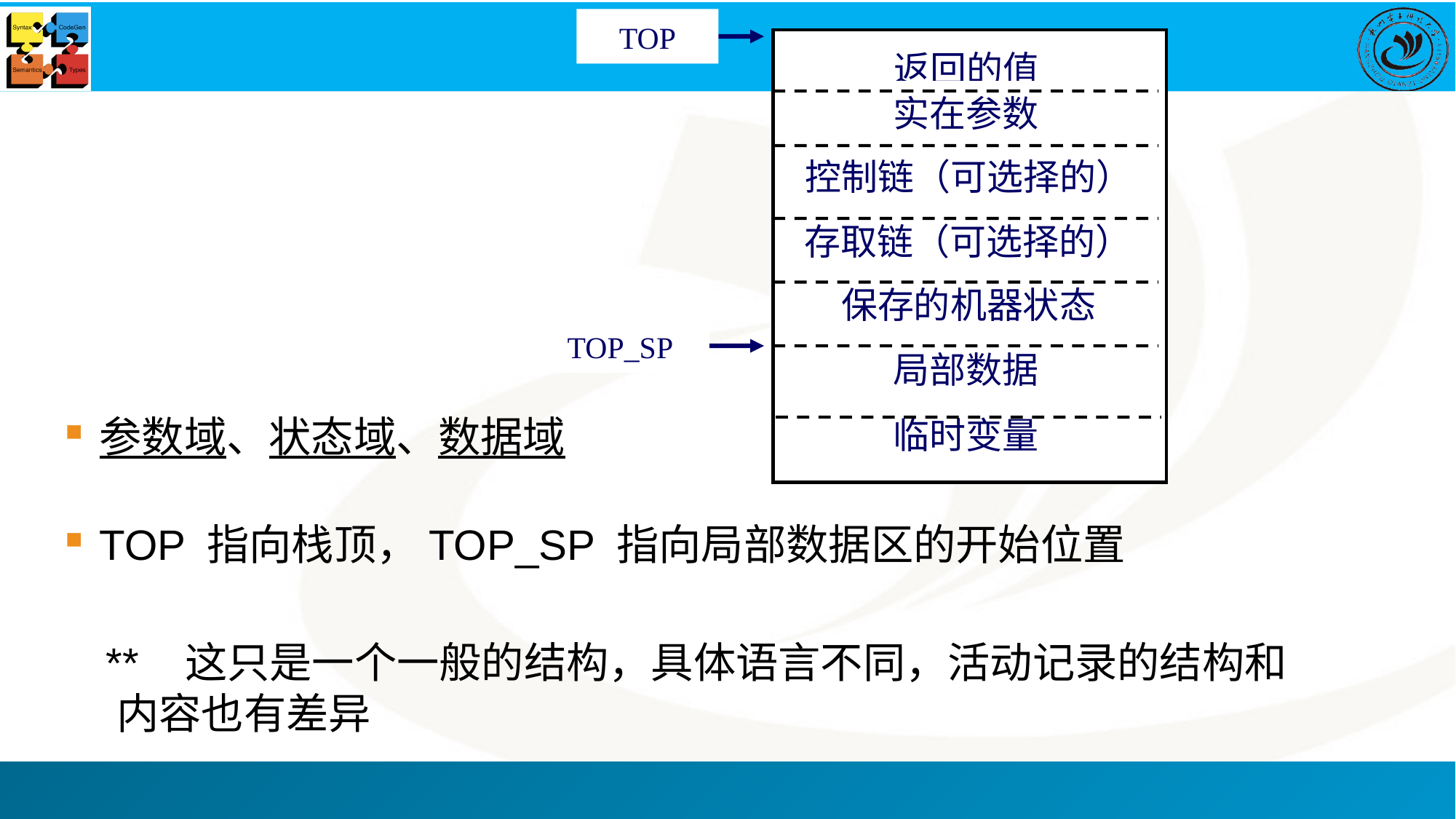

TOP

返回的值
实在参数

控制链（可选择的）

存取链（可选择的）

保存的机器状态

TOP_SP
局部数据

临时变量
参数域、状态域、数据域

TOP 指向栈顶，TOP_SP 指向局部数据区的开始位置
  **   这只是一个一般的结构，具体语言不同，活动记录的结构和内容也有差异
20